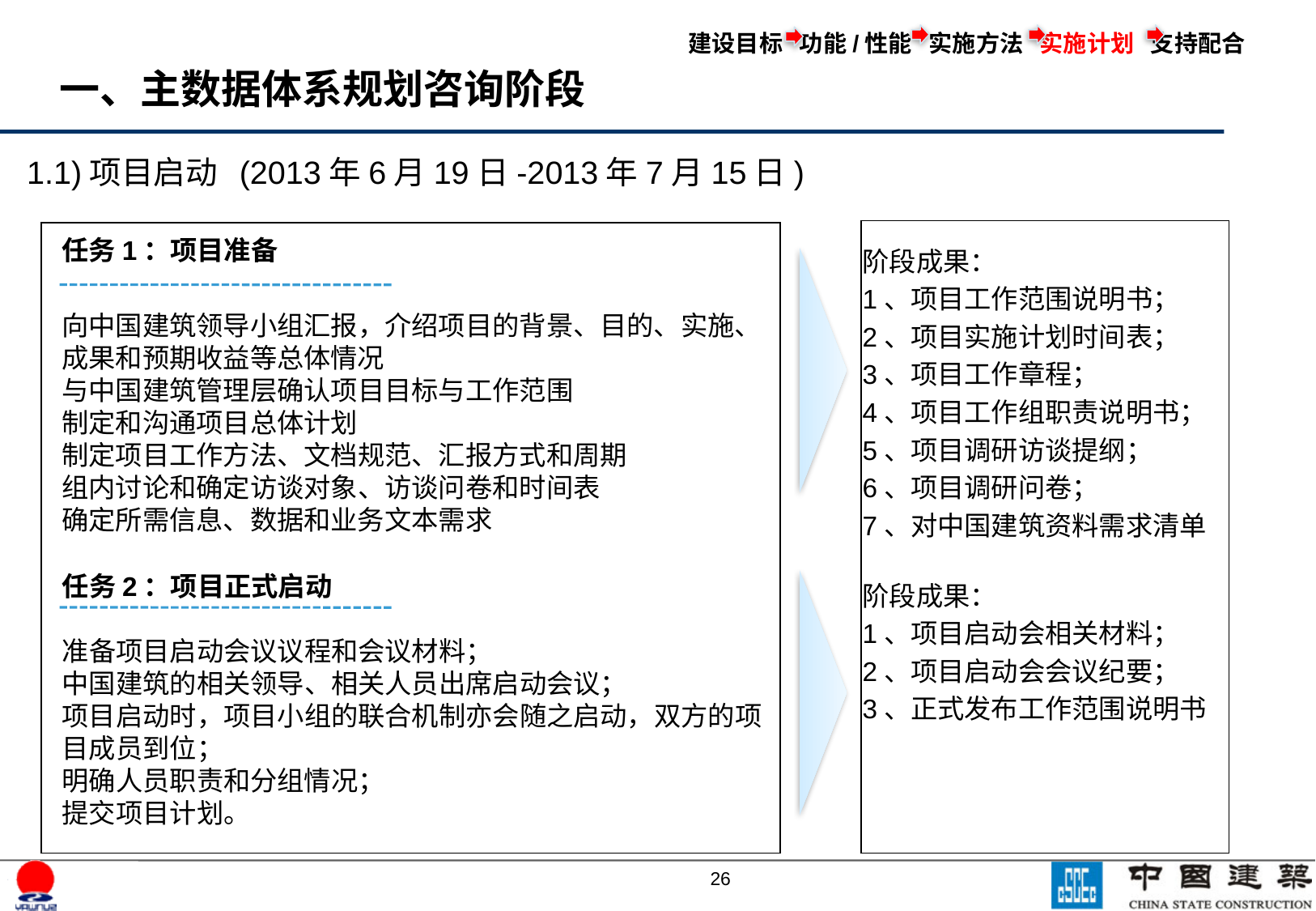

建设目标   功能/性能   实施方法   实施计划   支持配合

一、主数据体系规划咨询阶段
1.1)项目启动  (2013年6月19日-2013年7月15日)

任务1：项目准备

向中国建筑领导小组汇报，介绍项目的背景、目的、实施、成果和预期收益等总体情况
与中国建筑管理层确认项目目标与工作范围
制定和沟通项目总体计划
制定项目工作方法、文档规范、汇报方式和周期
组内讨论和确定访谈对象、访谈问卷和时间表
确定所需信息、数据和业务文本需求
阶段成果：
1、项目工作范围说明书；
2、项目实施计划时间表；
3、项目工作章程；
4、项目工作组职责说明书；
5、项目调研访谈提纲；
6、项目调研问卷；
7、对中国建筑资料需求清单

任务2：项目正式启动

准备项目启动会议议程和会议材料；
中国建筑的相关领导、相关人员出席启动会议；
项目启动时，项目小组的联合机制亦会随之启动，双方的项目成员到位；
明确人员职责和分组情况；
提交项目计划。
阶段成果：
1、项目启动会相关材料；
2、项目启动会会议纪要；
3、正式发布工作范围说明书

26